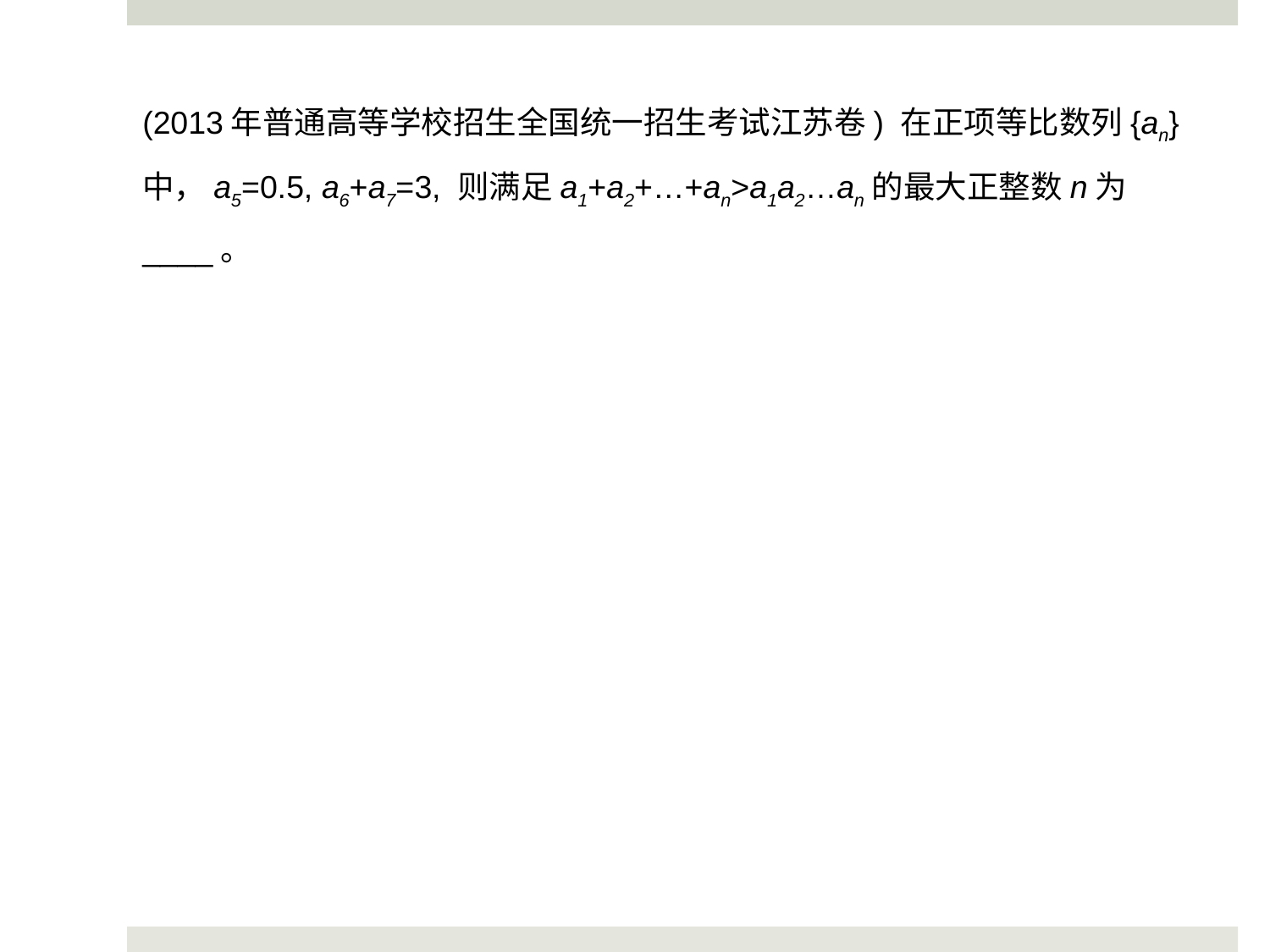

(2013年普通高等学校招生全国统一招生考试江苏卷) 在正项等比数列{an}中，a5=0.5, a6+a7=3, 则满足a1+a2+…+an>a1a2…an的最大正整数n为____。